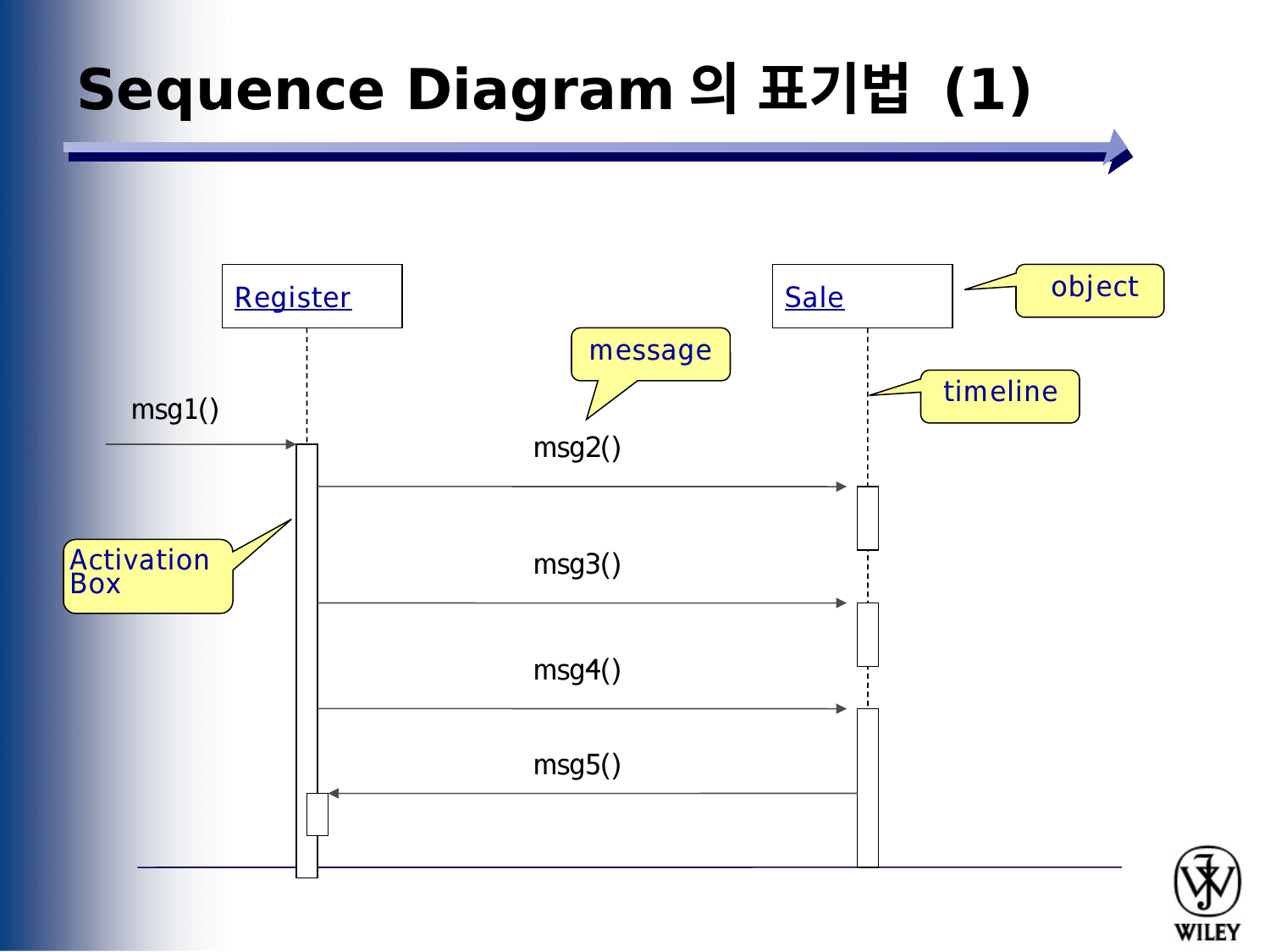

# Sequence Diagram의 표기법 (1)
object
Register
Sale

message

timeline

msg1()
msg2()

msg3()
Activation
Box

msg4()

msg5()